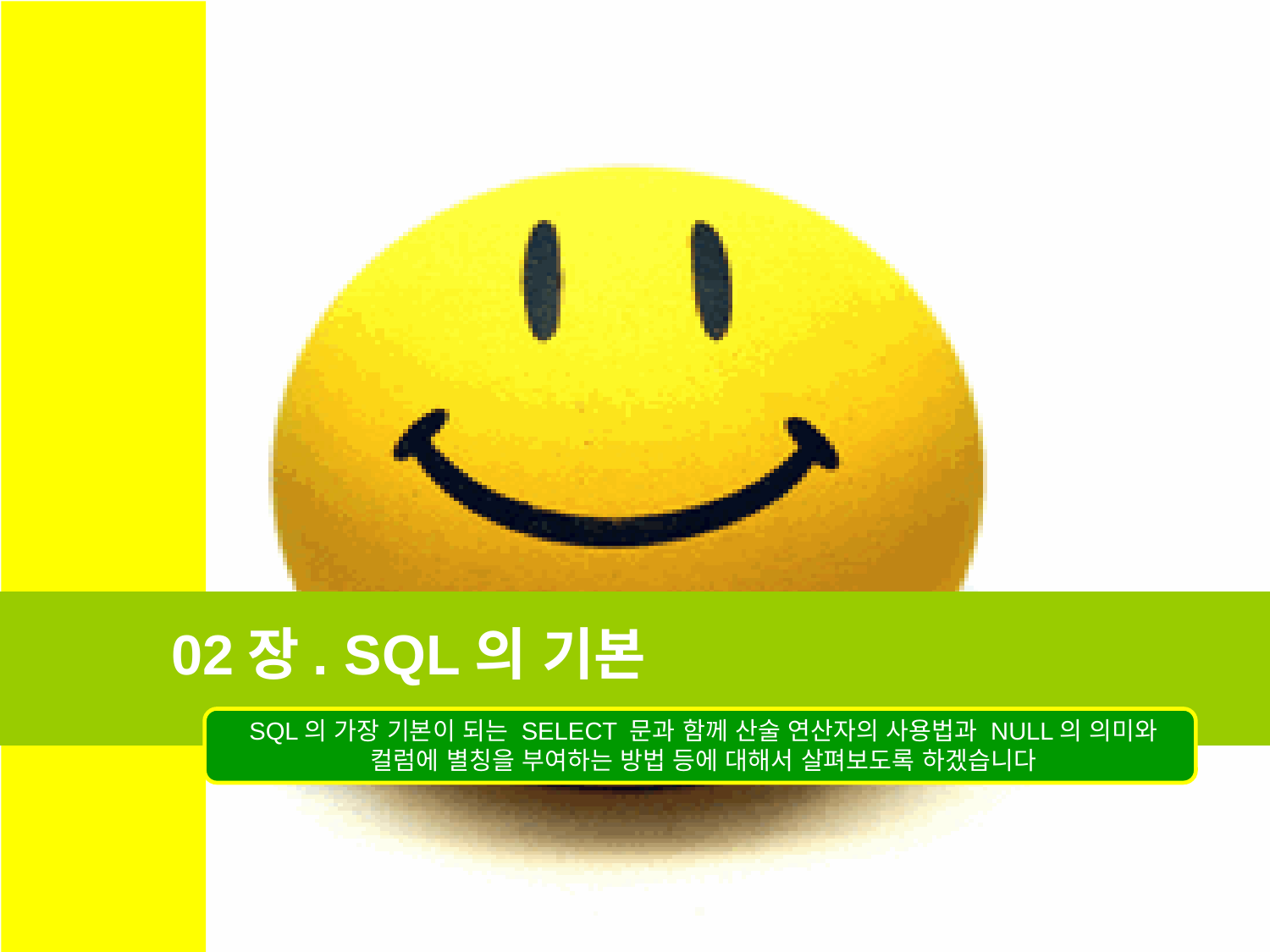

# 02장. SQL의 기본
SQL의 가장 기본이 되는 SELECT 문과 함께 산술 연산자의 사용법과 NULL의 의미와 컬럼에 별칭을 부여하는 방법 등에 대해서 살펴보도록 하겠습니다